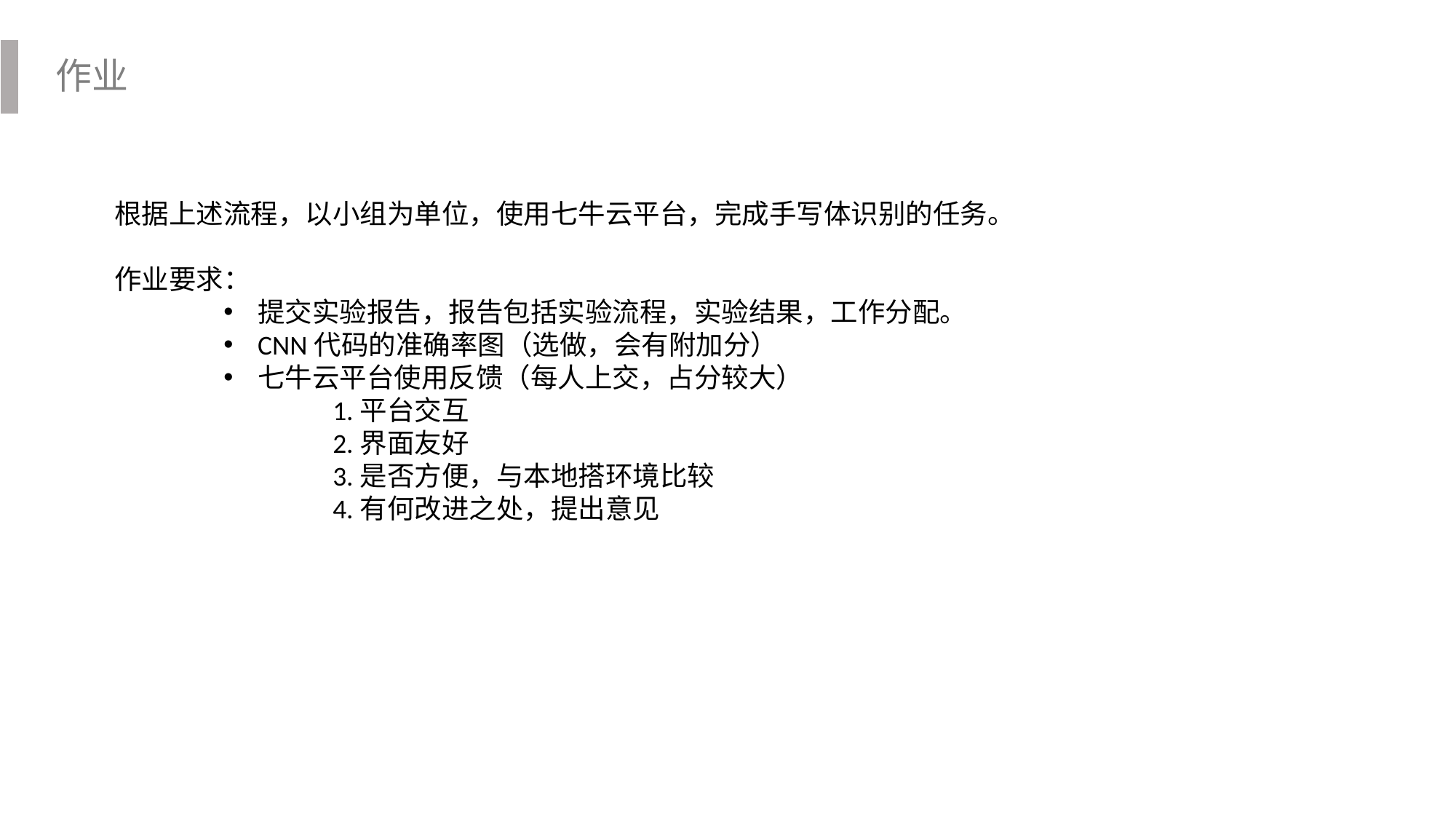

作业
根据上述流程，以小组为单位，使用七牛云平台，完成手写体识别的任务。

作业要求：
提交实验报告，报告包括实验流程，实验结果，工作分配。
CNN代码的准确率图（选做，会有附加分）
七牛云平台使用反馈（每人上交，占分较大）
		1.平台交互
		2.界面友好
		3.是否方便，与本地搭环境比较
		4.有何改进之处，提出意见